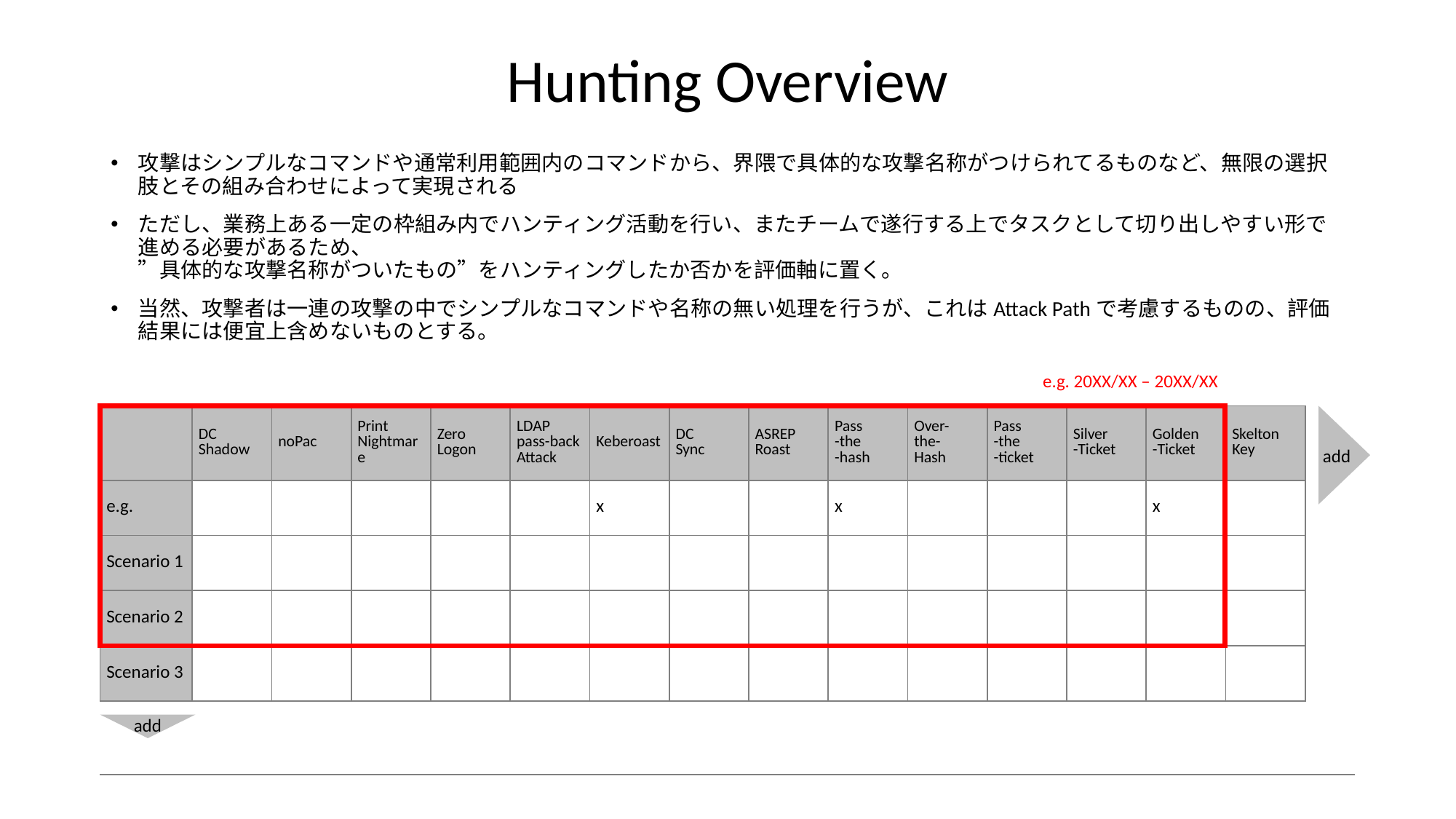

# Hunting Overview
攻撃はシンプルなコマンドや通常利用範囲内のコマンドから、界隈で具体的な攻撃名称がつけられてるものなど、無限の選択肢とその組み合わせによって実現される
ただし、業務上ある一定の枠組み内でハンティング活動を行い、またチームで遂行する上でタスクとして切り出しやすい形で進める必要があるため、
”具体的な攻撃名称がついたもの”をハンティングしたか否かを評価軸に置く。
当然、攻撃者は一連の攻撃の中でシンプルなコマンドや名称の無い処理を行うが、これはAttack Pathで考慮するものの、評価結果には便宜上含めないものとする。

e.g. 20XX/XX – 20XX/XX
|  | DC Shadow | noPac | Print Nightmare | Zero Logon | LDAP pass-back Attack | Keberoast | DC Sync | ASREP Roast | Pass -the -hash | Over- the- Hash | Pass -the -ticket | Silver -Ticket | Golden -Ticket | Skelton Key |
| --- | --- | --- | --- | --- | --- | --- | --- | --- | --- | --- | --- | --- | --- | --- |
| e.g. |  |  |  |  |  | x |  |  | x |  |  |  | x |  |
| Scenario 1 |  |  |  |  |  |  |  |  |  |  |  |  |  |  |
| Scenario 2 |  |  |  |  |  |  |  |  |  |  |  |  |  |  |
| Scenario 3 |  |  |  |  |  |  |  |  |  |  |  |  |  |  |

add
add